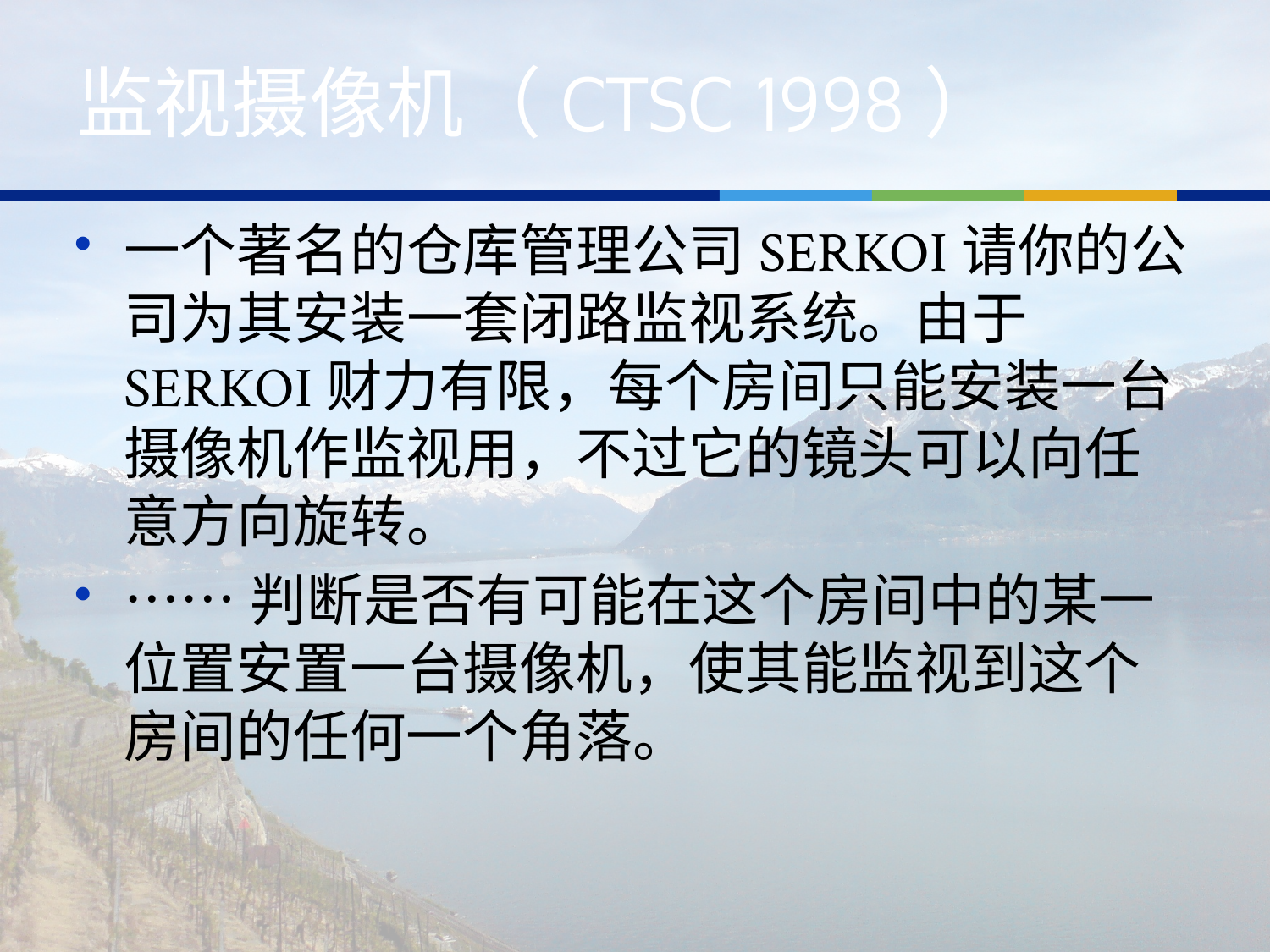

# 监视摄像机（CTSC 1998）
一个著名的仓库管理公司SERKOI请你的公司为其安装一套闭路监视系统。由于 SERKOI财力有限，每个房间只能安装一台摄像机作监视用，不过它的镜头可以向任意方向旋转。
……判断是否有可能在这个房间中的某一位置安置一台摄像机，使其能监视到这个房间的任何一个角落。